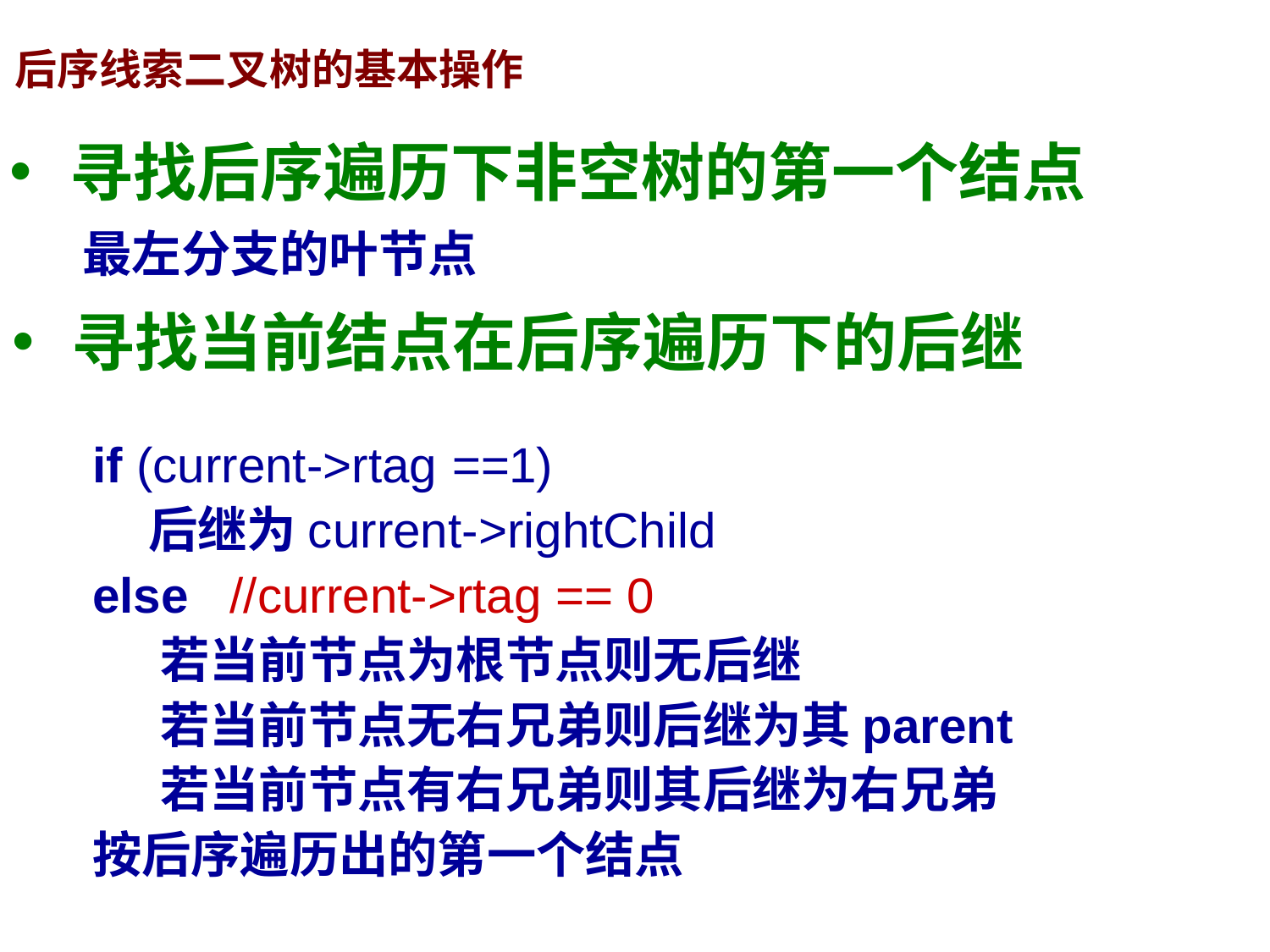

后序线索二叉树的基本操作
 寻找后序遍历下非空树的第一个结点
    最左分支的叶节点
 寻找当前结点在后序遍历下的后继
if (current->rtag ==1)
    后继为current->rightChild
else   //current->rtag == 0
     若当前节点为根节点则无后继
     若当前节点无右兄弟则后继为其parent
     若当前节点有右兄弟则其后继为右兄弟按后序遍历出的第一个结点